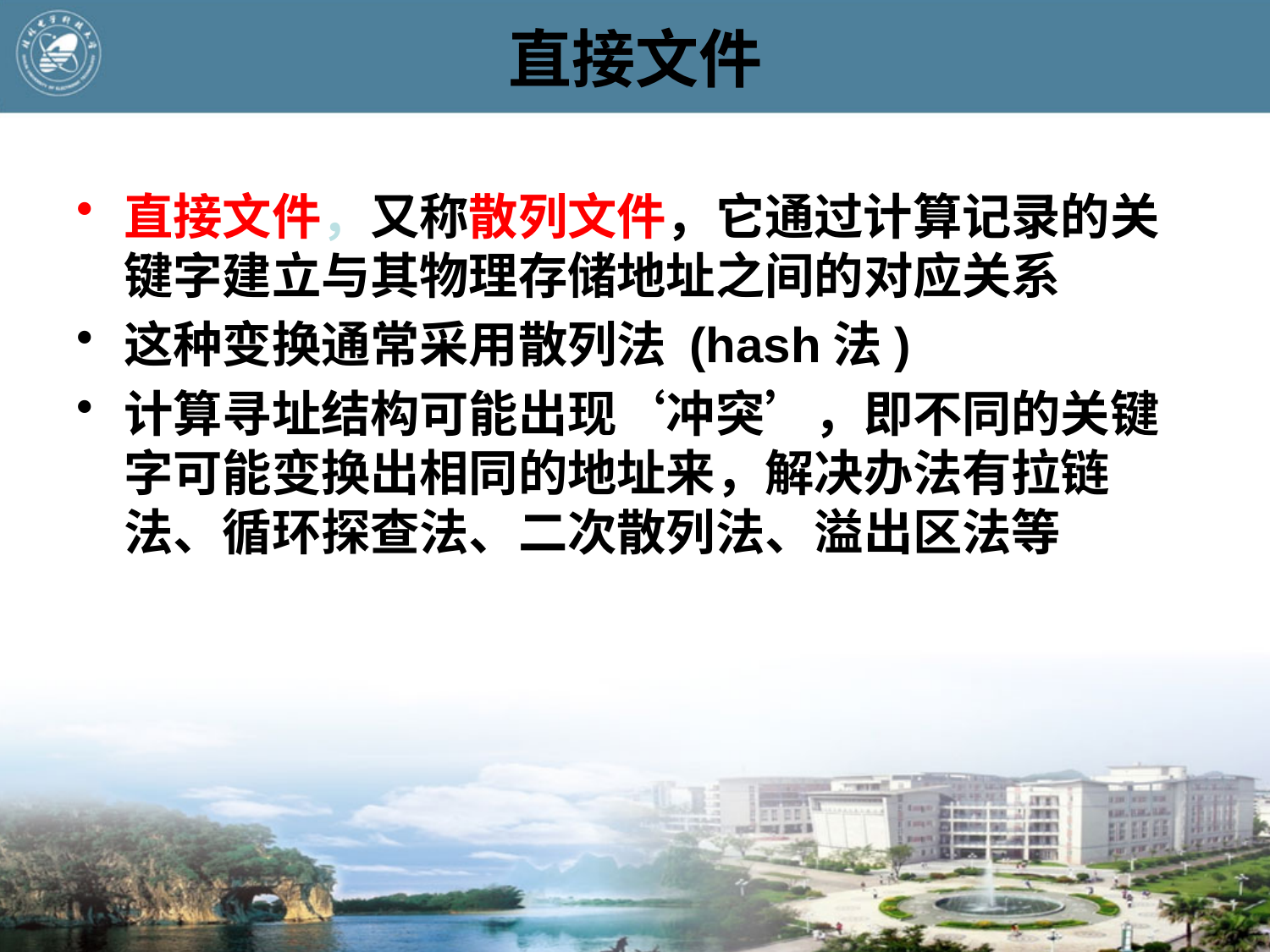

# 直接文件
直接文件，又称散列文件，它通过计算记录的关键字建立与其物理存储地址之间的对应关系
这种变换通常采用散列法 (hash法)
计算寻址结构可能出现‘冲突’，即不同的关键字可能变换出相同的地址来，解决办法有拉链法、循环探查法、二次散列法、溢出区法等